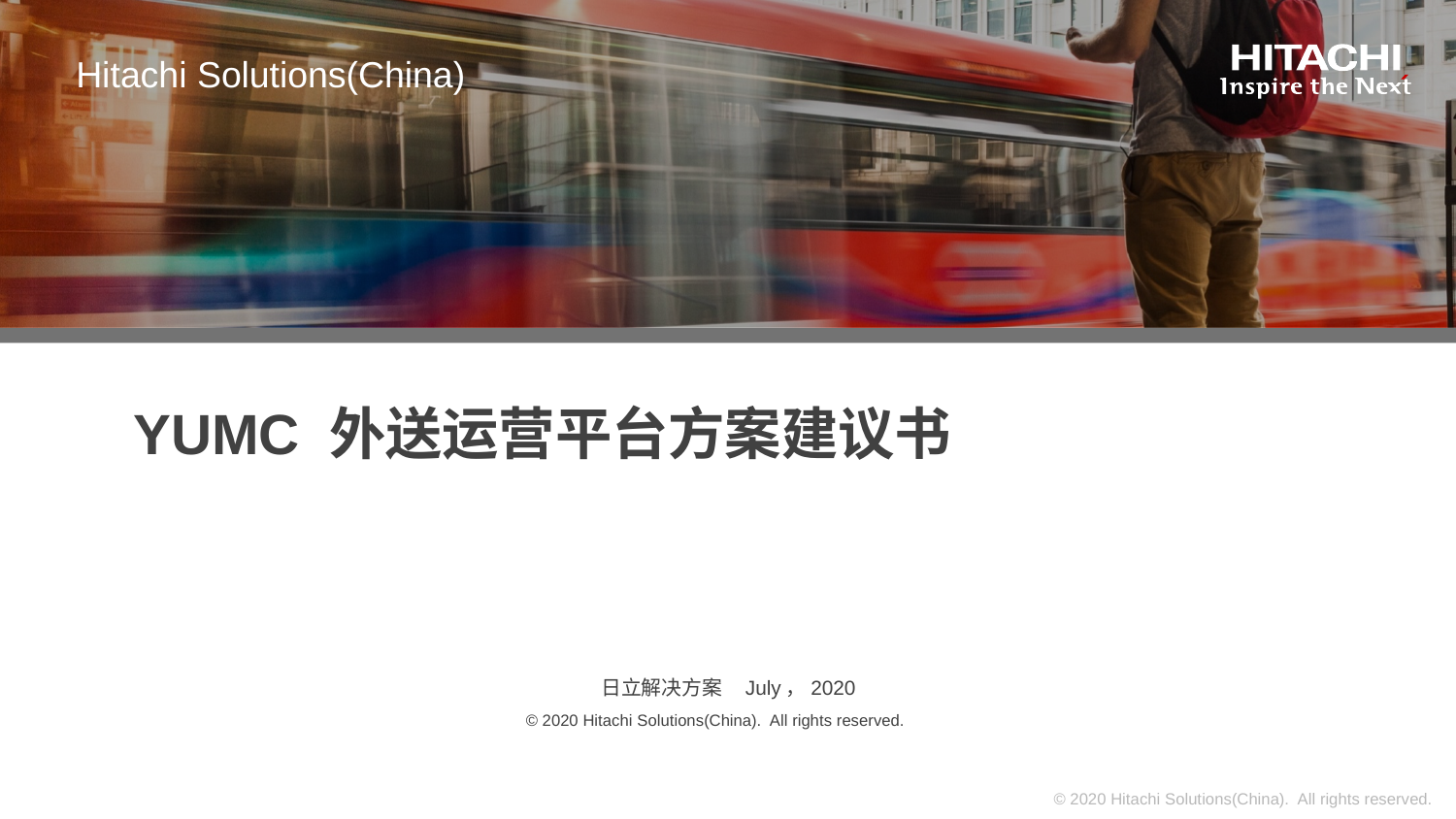

# YUMC 外送运营平台方案建议书
日立解决方案    July，2020
© 2020 Hitachi Solutions(China).  All rights reserved.